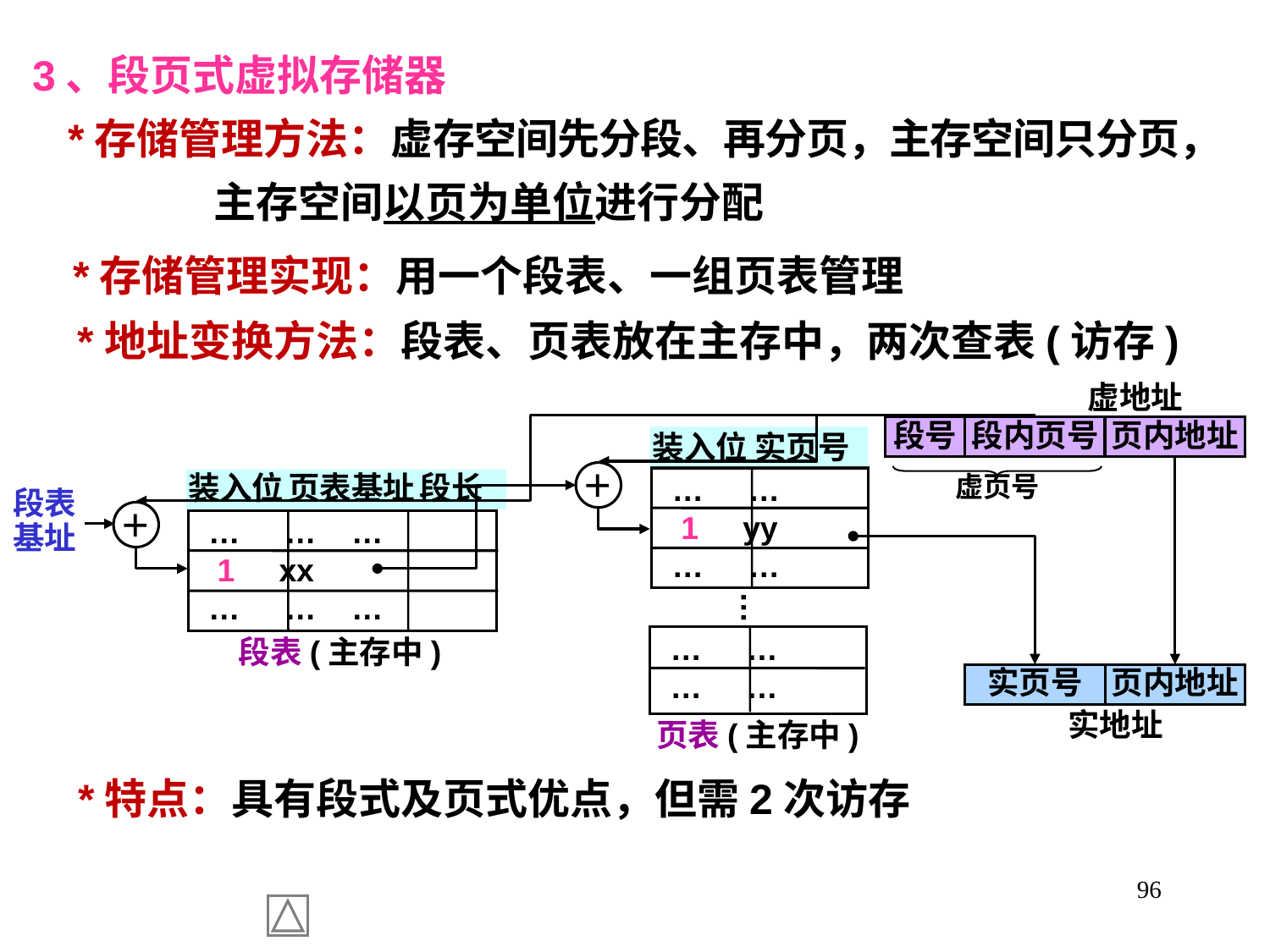

3、段页式虚拟存储器
   *存储管理方法：虚存空间先分段、再分页，主存空间只分页，
                  主存空间以页为单位进行分配
   *存储管理实现：用一个段表、一组页表管理
   *地址变换方法：段表、页表放在主存中，两次查表(访存)

虚地址
段号
段内页号
页内地址
虚页号
实页号
页内地址
实地址
装入位 实页号
＋

  …     …
   1     yy
  …     …
装入位 页表基址 段长
段表
基址
＋

  …     …    …
   1     xx
  …     …    …

…

  …     …
  …     …
段表(主存中)

页表(主存中)
   *特点：具有段式及页式优点，但需2次访存
96